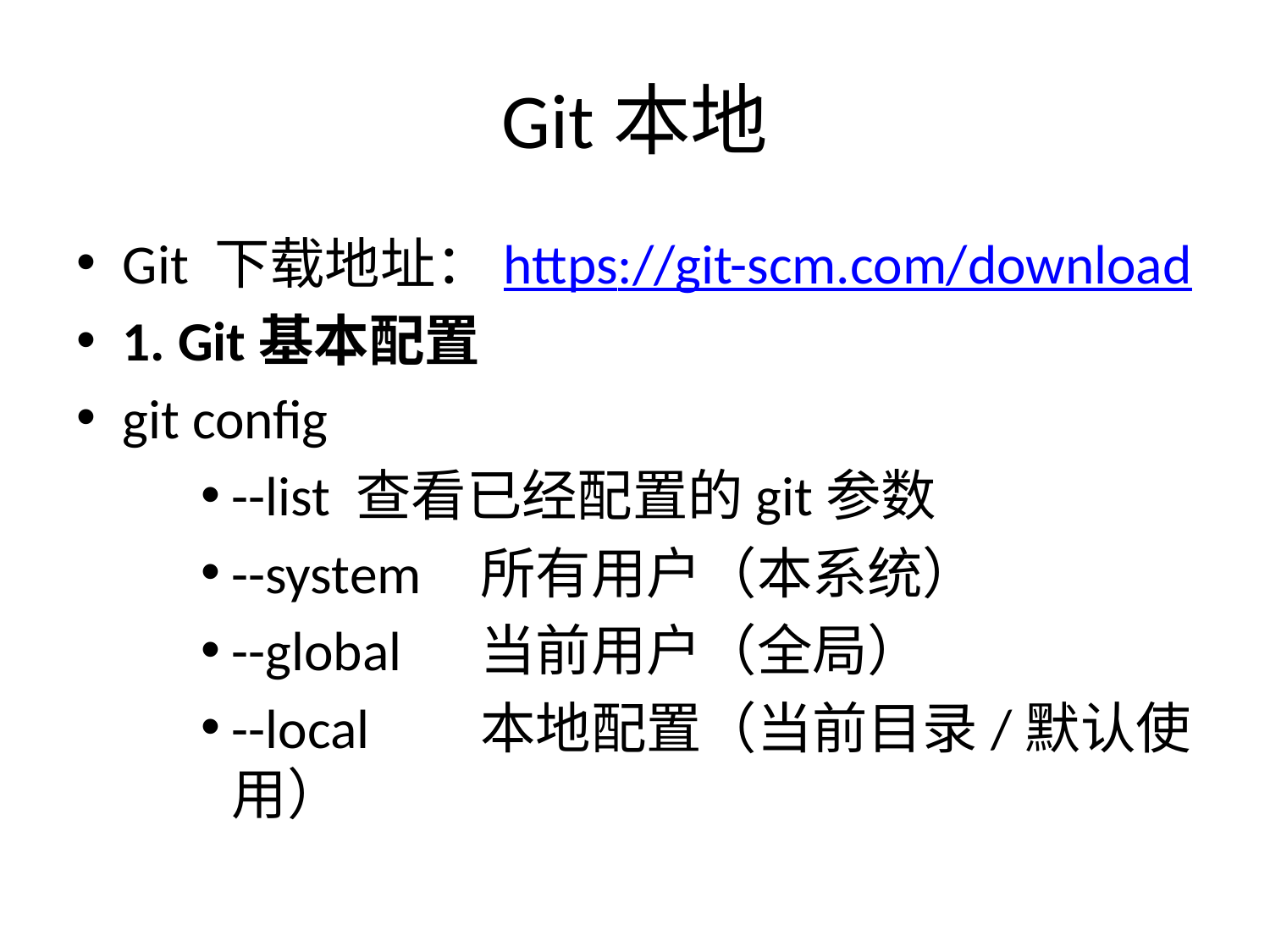

# Git本地
Git 下载地址：https://git-scm.com/download
1. Git基本配置
git config
--list	查看已经配置的git参数
--system	所有用户（本系统）
--global	当前用户（全局）
--local	本地配置（当前目录/默认使用）